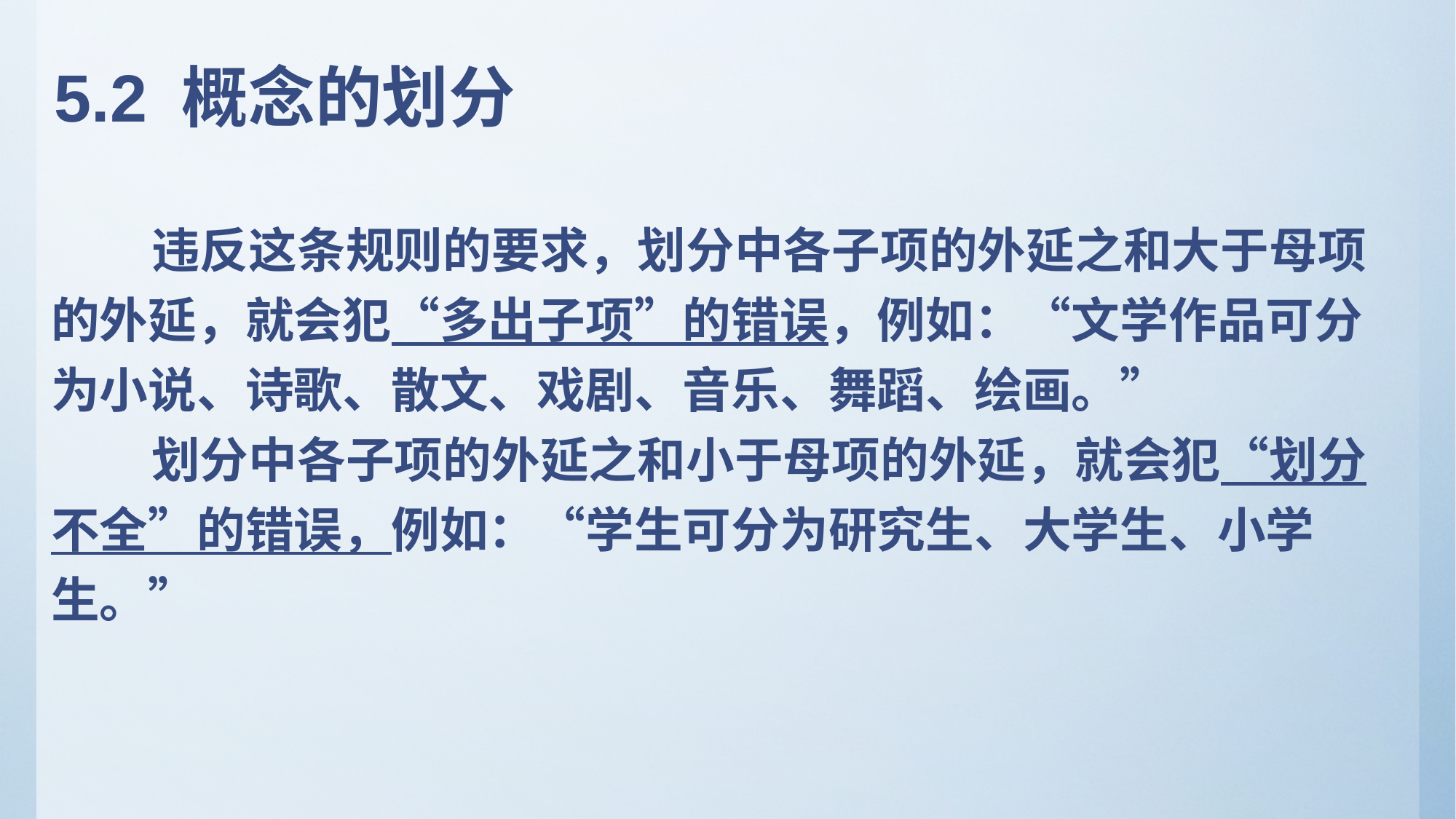

# 5.2 概念的划分
        违反这条规则的要求，划分中各子项的外延之和大于母项的外延，就会犯“多出子项”的错误，例如：“文学作品可分为小说、诗歌、散文、戏剧、音乐、舞蹈、绘画。”
        划分中各子项的外延之和小于母项的外延，就会犯“划分不全”的错误，例如：“学生可分为研究生、大学生、小学生。”